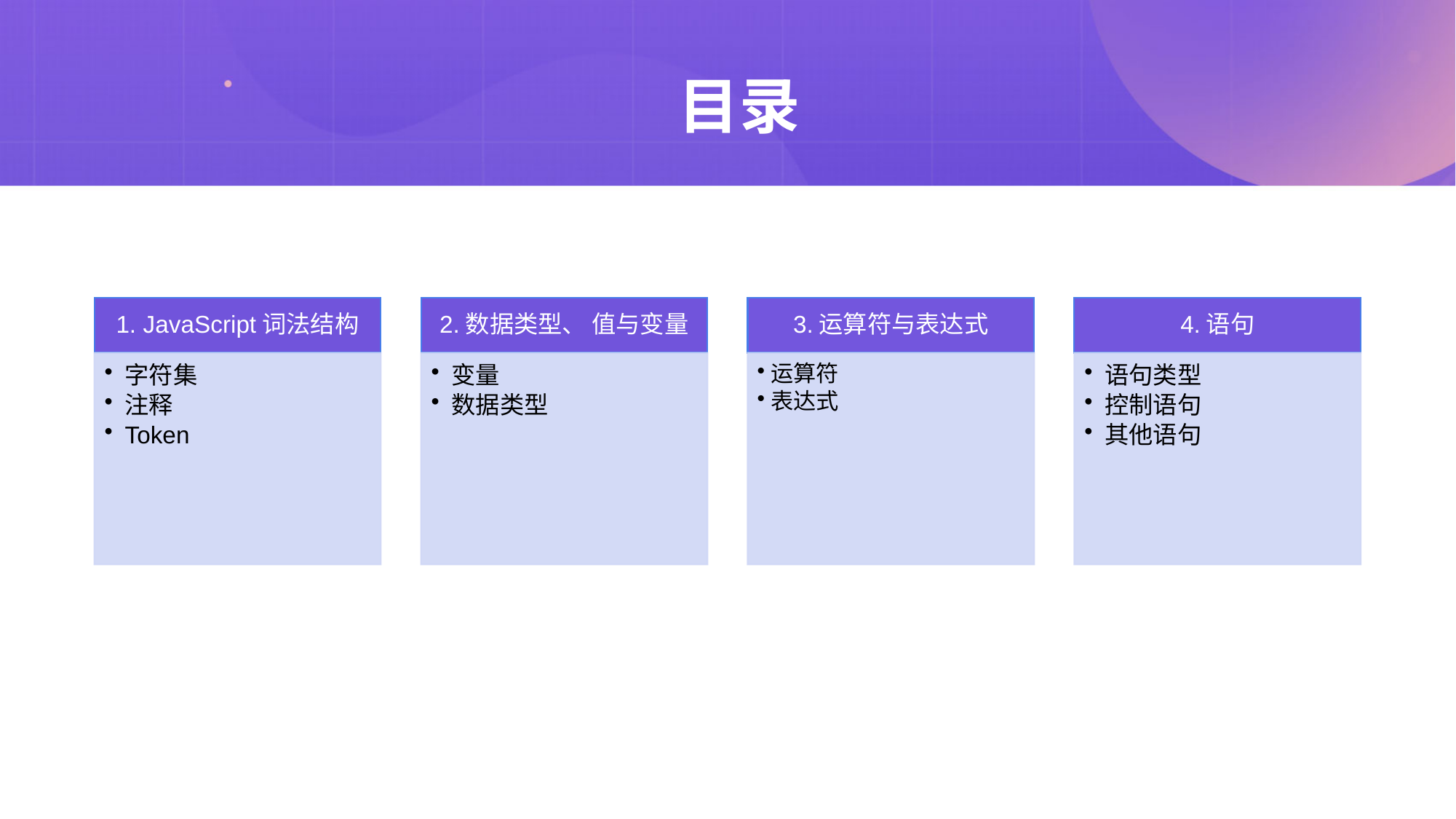

目录
1. JavaScript词法结构
字符集
注释
Token
2.数据类型、 值与变量
变量
数据类型

3.运算符与表达式
运算符
表达式
4.语句
语句类型
控制语句
其他语句